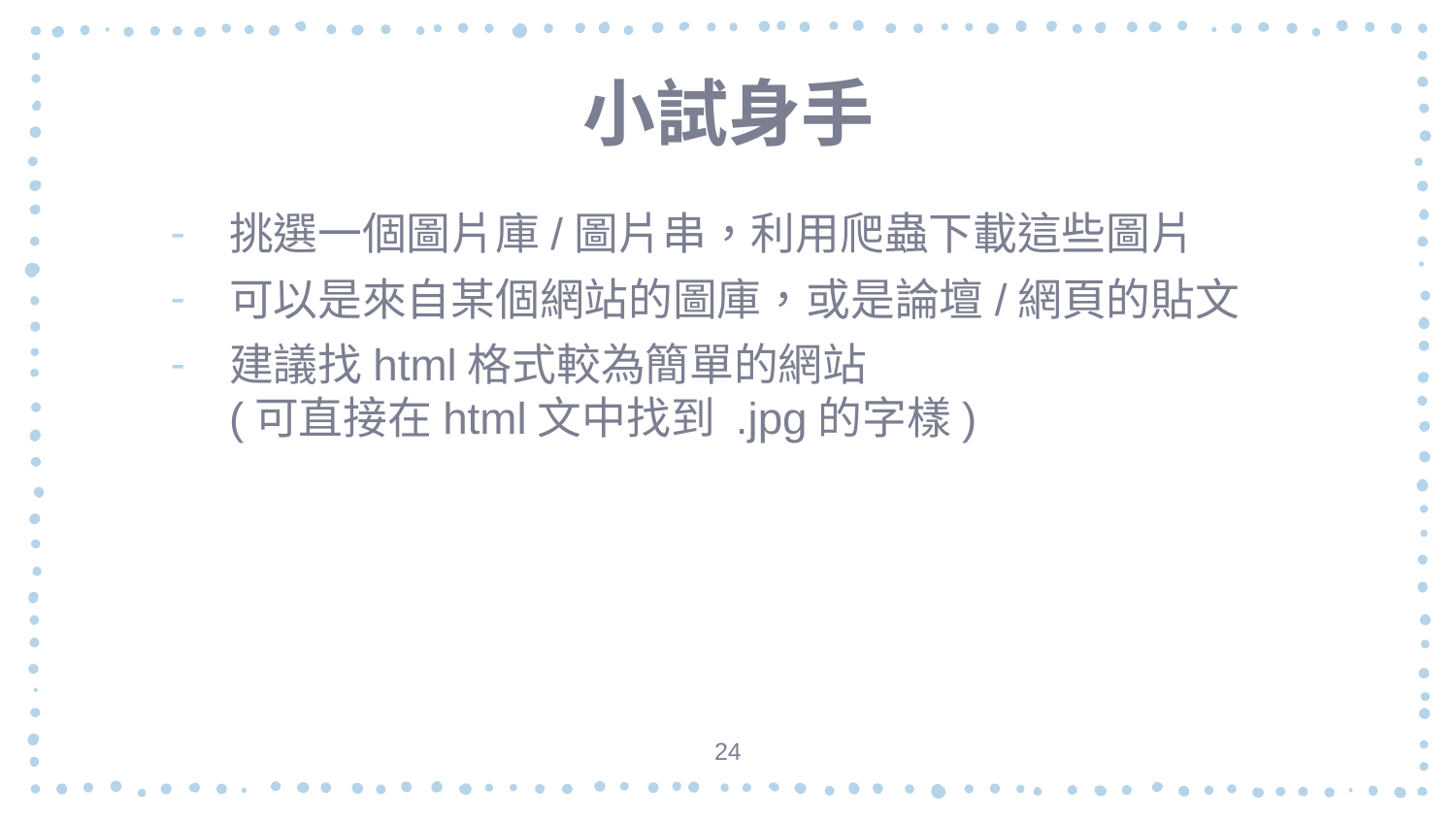

# 小試身手
挑選一個圖片庫/圖片串，利用爬蟲下載這些圖片
可以是來自某個網站的圖庫，或是論壇/網頁的貼文
建議找html格式較為簡單的網站
(可直接在html文中找到 .jpg的字樣)
24